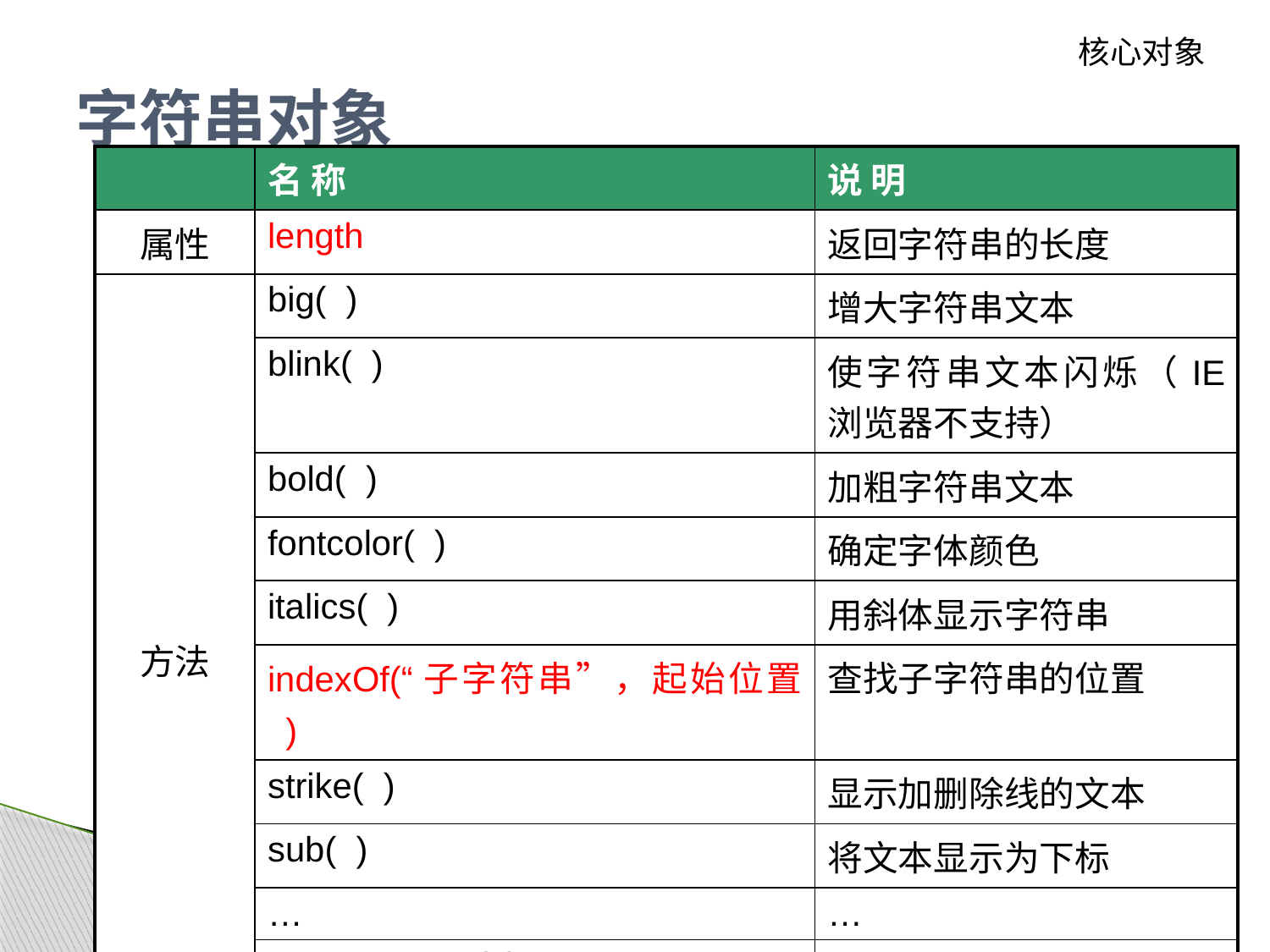

核心对象
# 字符串对象
|  | 名 称 | 说 明 |
| --- | --- | --- |
| 属性 | length | 返回字符串的长度 |
| 方法 | big( ) | 增大字符串文本 |
|  | blink( ) | 使字符串文本闪烁（IE 浏览器不支持） |
|  | bold( ) | 加粗字符串文本 |
|  | fontcolor( ) | 确定字体颜色 |
|  | italics( ) | 用斜体显示字符串 |
|  | indexOf(“子字符串”，起始位置 ) | 查找子字符串的位置 |
|  | strike( ) | 显示加删除线的文本 |
|  | sub( ) | 将文本显示为下标 |
|  | … | … |
|  | toLowerCase( ) | 将字符串转换成小写 |
|  | toUpperCase( ) | 将字符串转换成大写 |